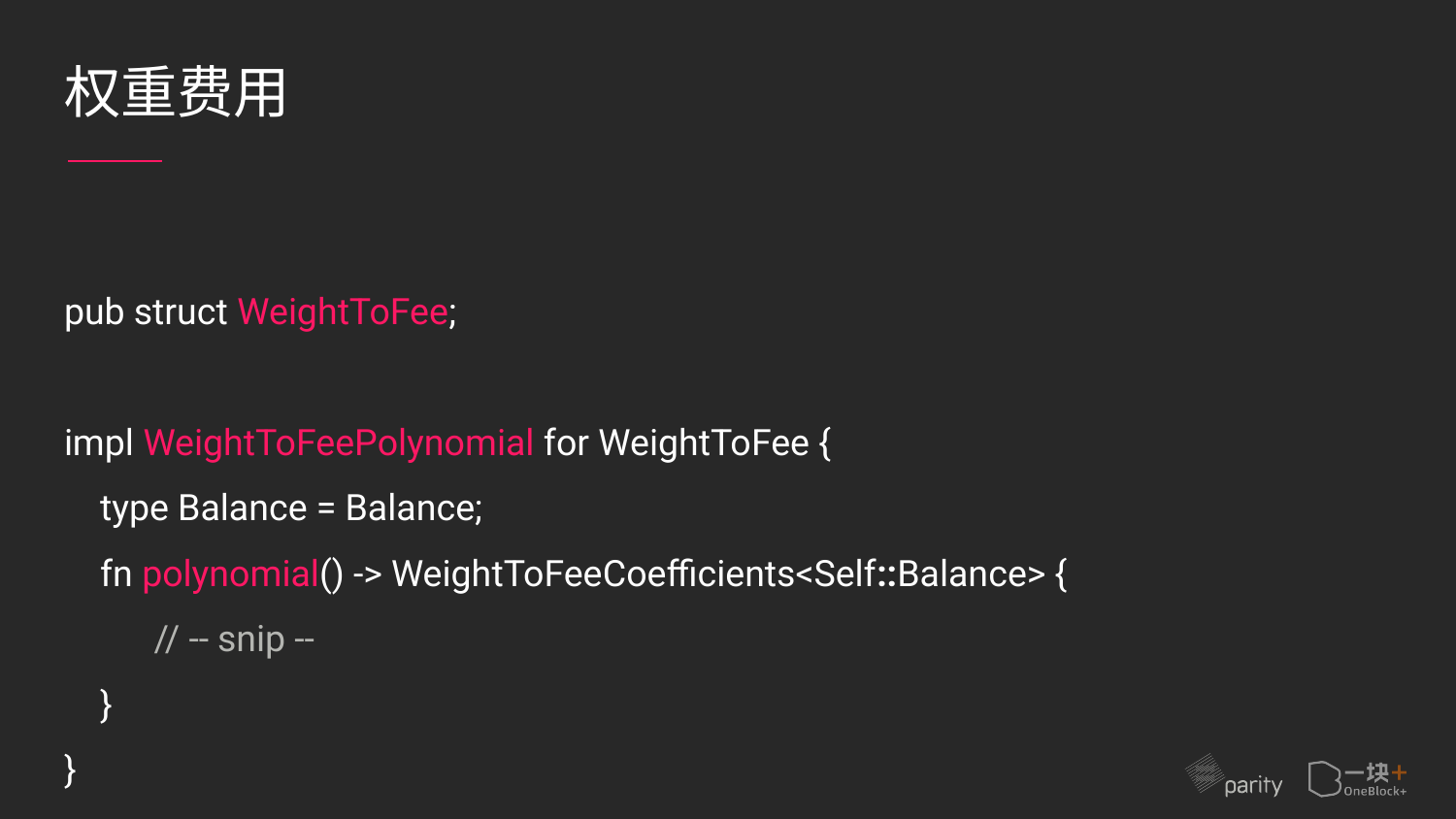

# 权重费用
pub struct WeightToFee;

impl WeightToFeePolynomial for WeightToFee {
    type Balance = Balance;
    fn polynomial() -> WeightToFeeCoefficients<Self::Balance> {
          // -- snip --
    }
}